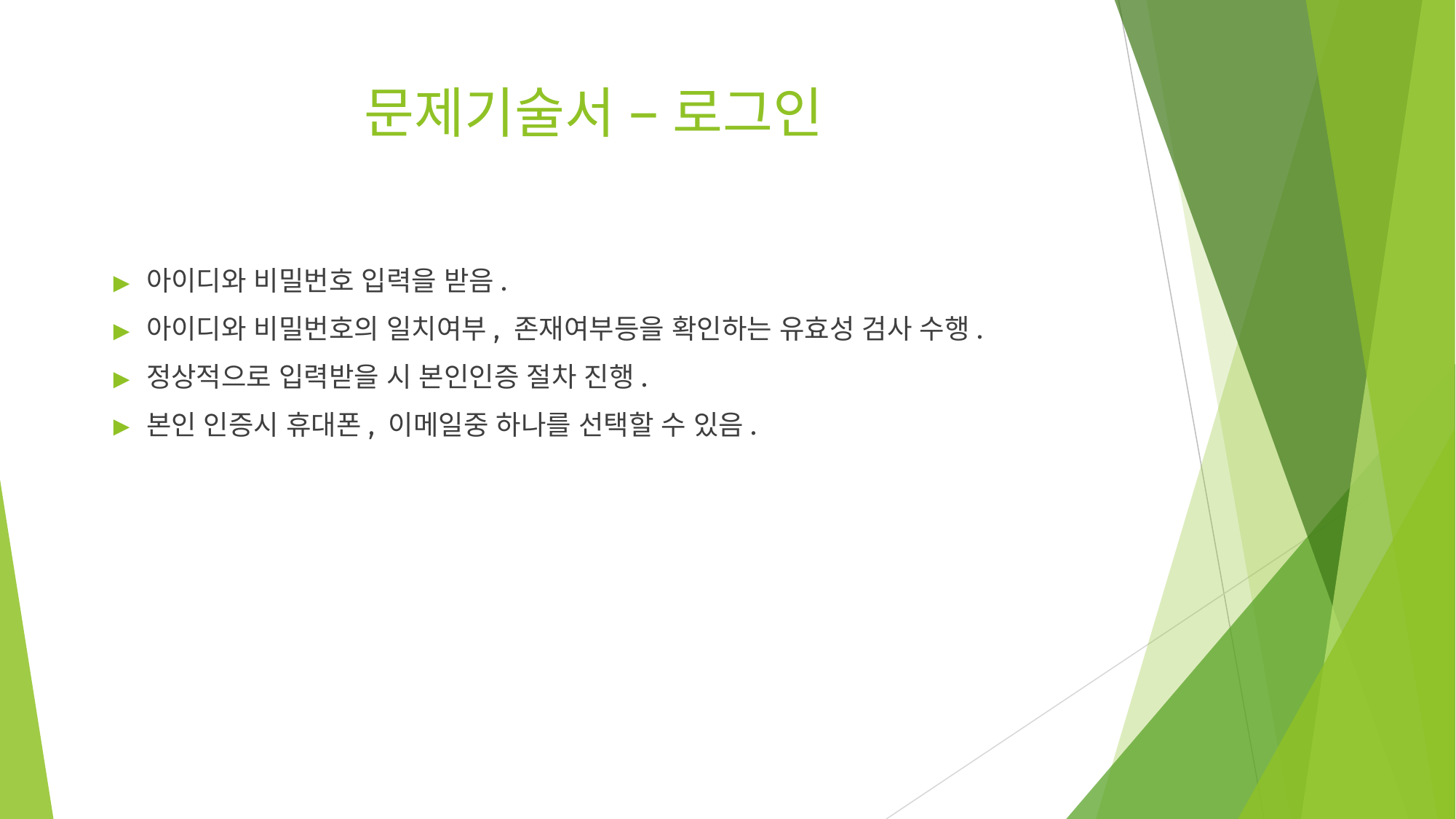

# 문제기술서 – 로그인
아이디와 비밀번호 입력을 받음.
아이디와 비밀번호의 일치여부, 존재여부등을 확인하는 유효성 검사 수행.
정상적으로 입력받을 시 본인인증 절차 진행.
본인 인증시 휴대폰, 이메일중 하나를 선택할 수 있음.